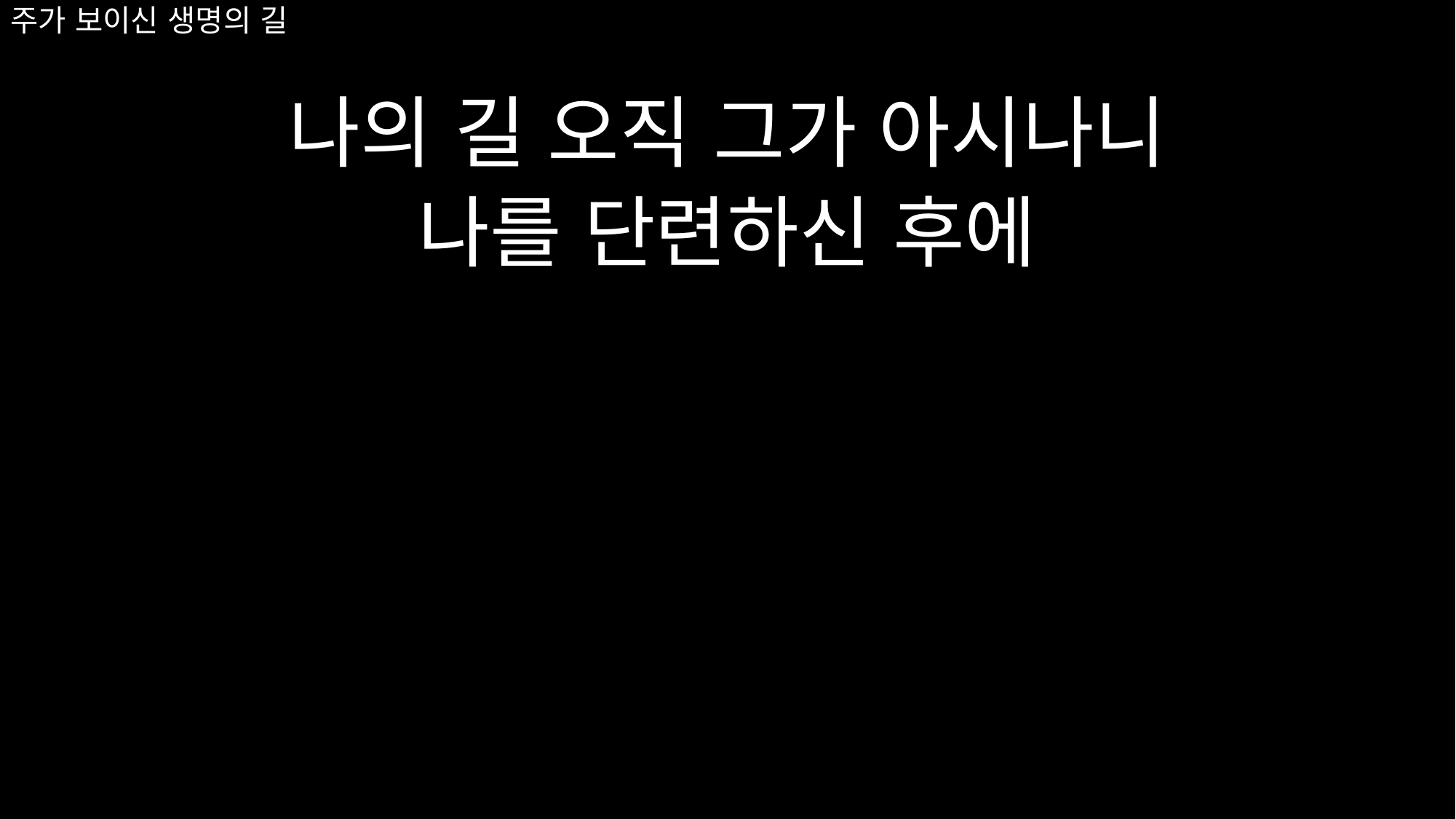

# 주가 보이신 생명의 길
나의 길 오직 그가 아시나니
나를 단련하신 후에